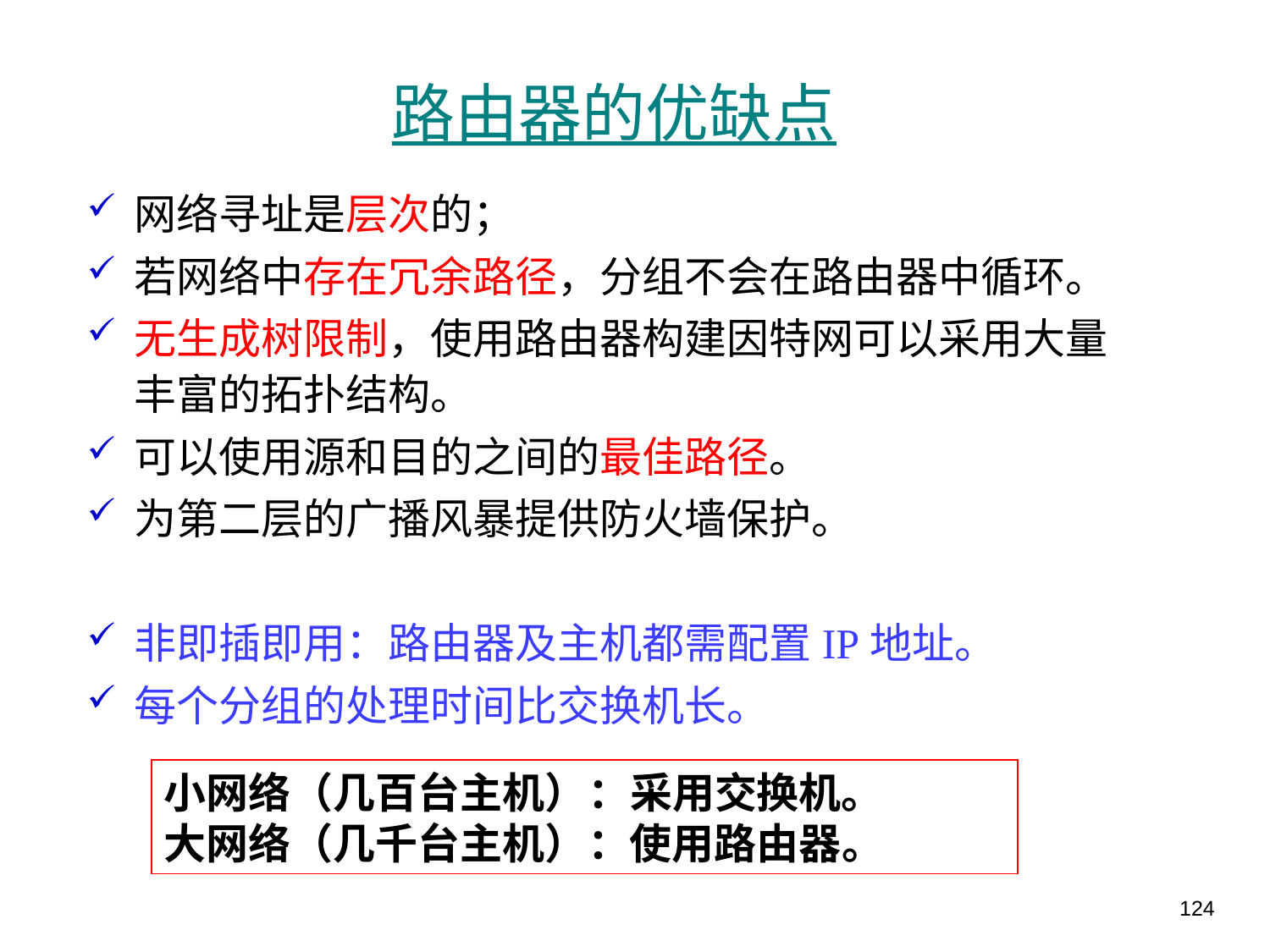

# 路由器的优缺点
网络寻址是层次的；
若网络中存在冗余路径，分组不会在路由器中循环。
无生成树限制，使用路由器构建因特网可以采用大量丰富的拓扑结构。
可以使用源和目的之间的最佳路径。
为第二层的广播风暴提供防火墙保护。

非即插即用：路由器及主机都需配置IP地址。
每个分组的处理时间比交换机长。
小网络（几百台主机）：采用交换机。
大网络（几千台主机）：使用路由器。
124